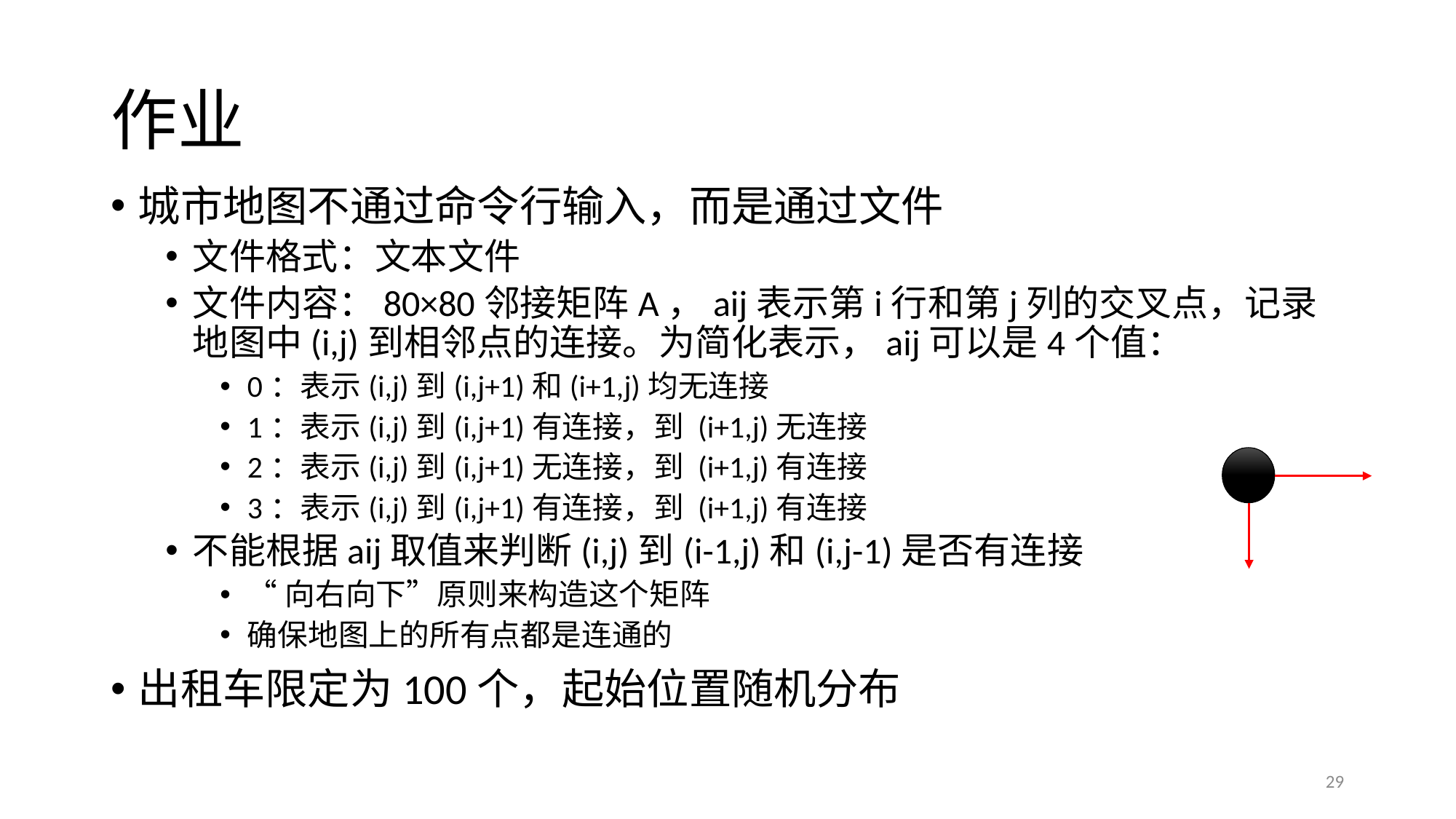

# 作业
城市地图不通过命令行输入，而是通过文件
文件格式：文本文件
文件内容：80×80邻接矩阵A，aij表示第i行和第j列的交叉点，记录地图中(i,j)到相邻点的连接。为简化表示，aij可以是4个值：
0：表示(i,j)到(i,j+1)和(i+1,j)均无连接
1：表示(i,j)到(i,j+1)有连接，到 (i+1,j)无连接
2：表示(i,j)到(i,j+1)无连接，到 (i+1,j)有连接
3：表示(i,j)到(i,j+1)有连接，到 (i+1,j)有连接
不能根据aij取值来判断(i,j)到(i-1,j)和(i,j-1)是否有连接
“向右向下”原则来构造这个矩阵
确保地图上的所有点都是连通的
出租车限定为100个，起始位置随机分布

29